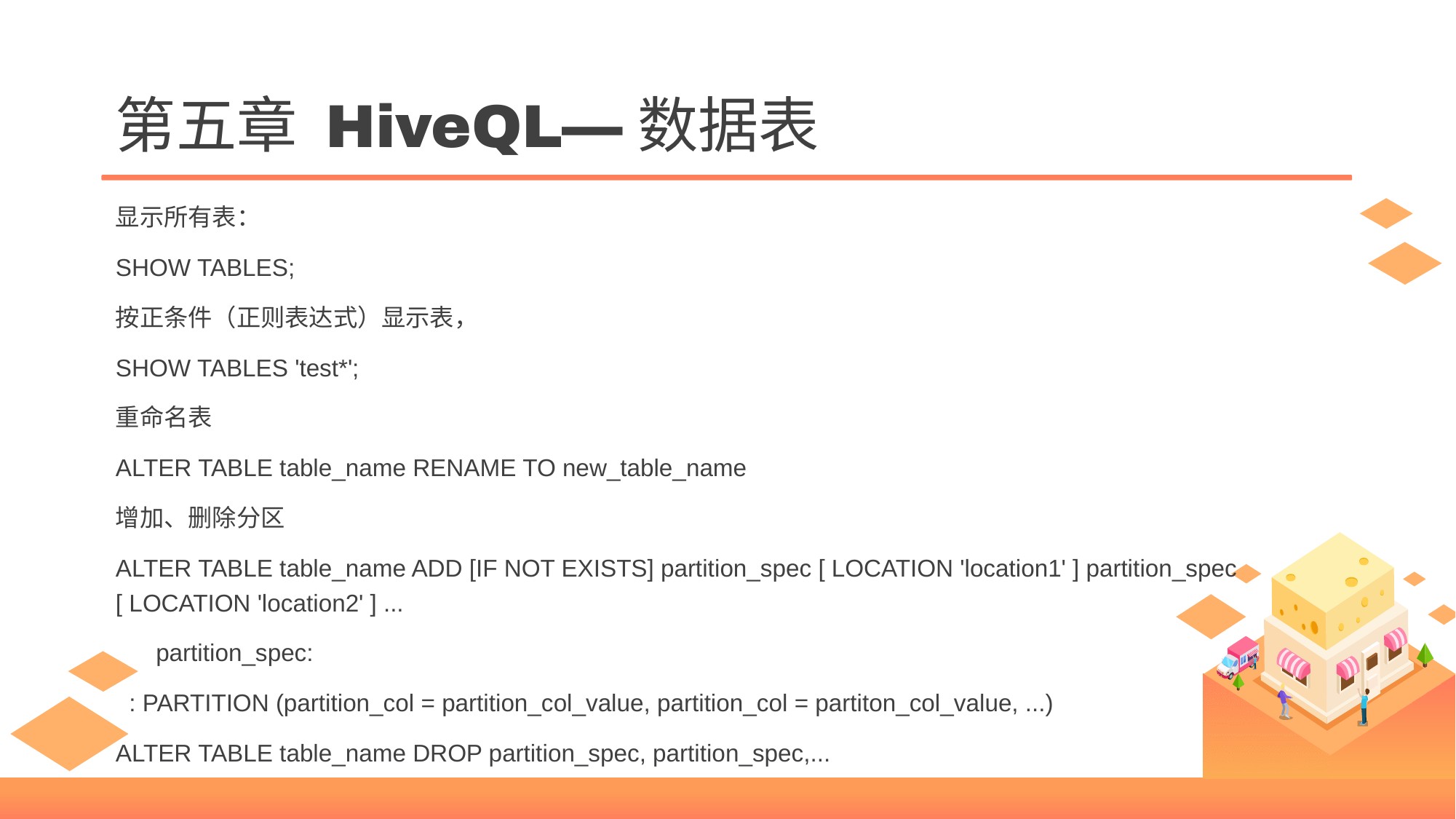

# 第五章 HiveQL—数据表
显示所有表：
SHOW TABLES;
按正条件（正则表达式）显示表，
SHOW TABLES 'test*';
重命名表
ALTER TABLE table_name RENAME TO new_table_name
增加、删除分区
ALTER TABLE table_name ADD [IF NOT EXISTS] partition_spec [ LOCATION 'location1' ] partition_spec [ LOCATION 'location2' ] ...
      partition_spec:
  : PARTITION (partition_col = partition_col_value, partition_col = partiton_col_value, ...)
ALTER TABLE table_name DROP partition_spec, partition_spec,...